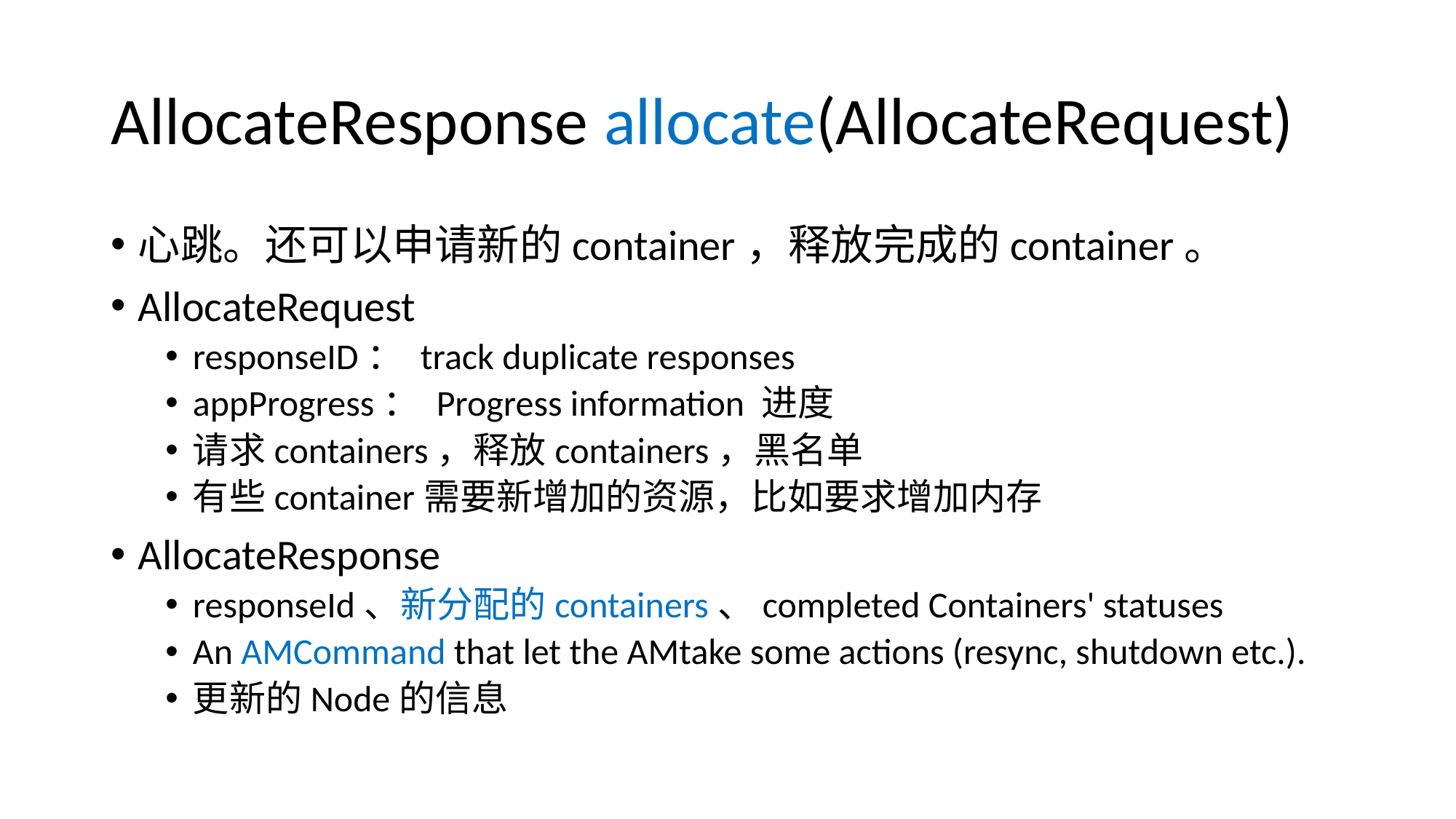

# AllocateResponse allocate(AllocateRequest)
心跳。还可以申请新的container，释放完成的container。
AllocateRequest
responseID： track duplicate responses
appProgress： Progress information 进度
请求containers，释放containers，黑名单
有些container需要新增加的资源，比如要求增加内存
AllocateResponse
responseId、新分配的containers、completed Containers' statuses
An AMCommand that let the AMtake some actions (resync, shutdown etc.).
更新的Node的信息